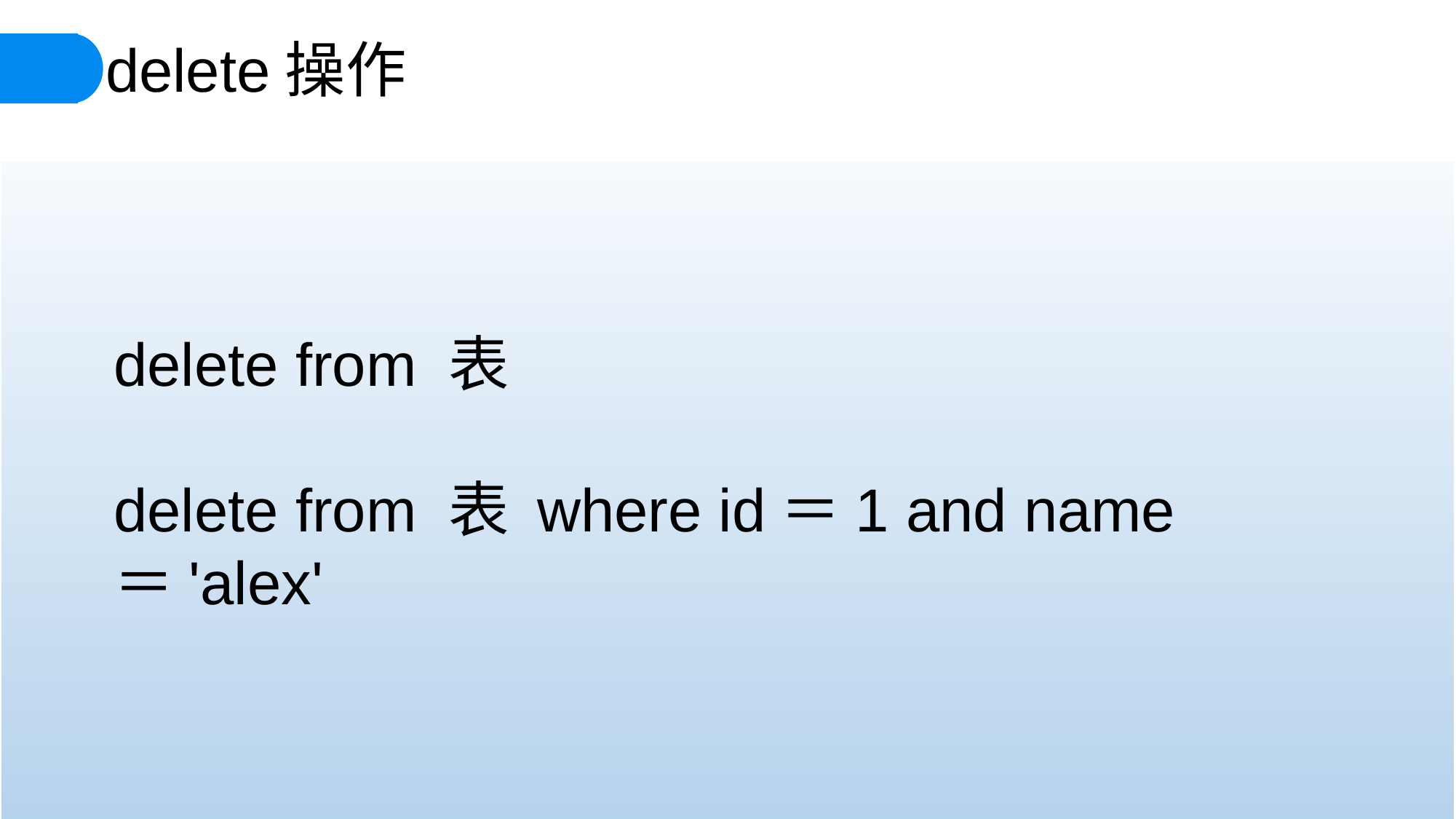

delete操作

delete from 表

delete from 表 where id＝1 and name＝'alex'